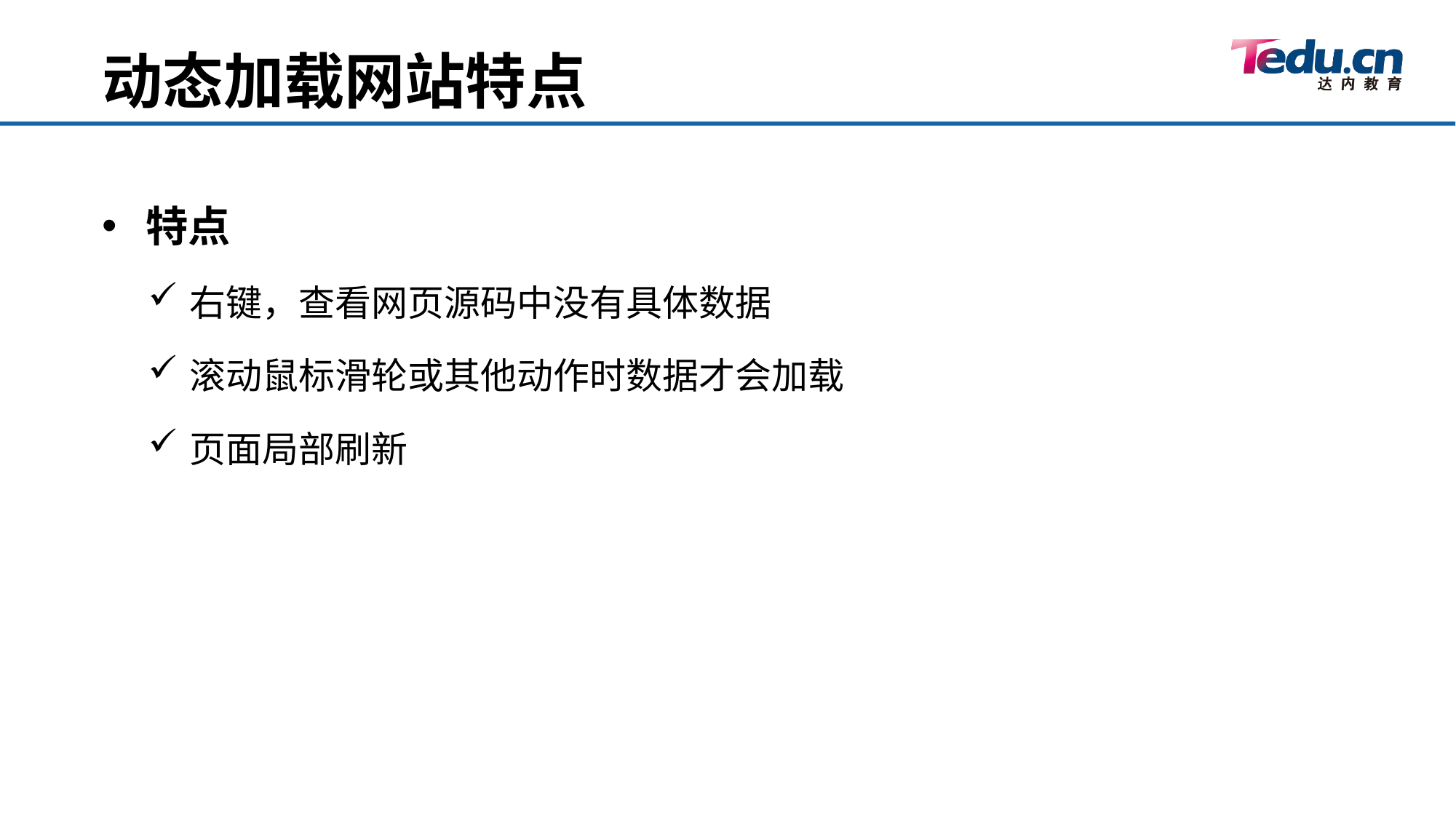

动态加载网站特点
特点
右键，查看网页源码中没有具体数据
滚动鼠标滑轮或其他动作时数据才会加载
页面局部刷新